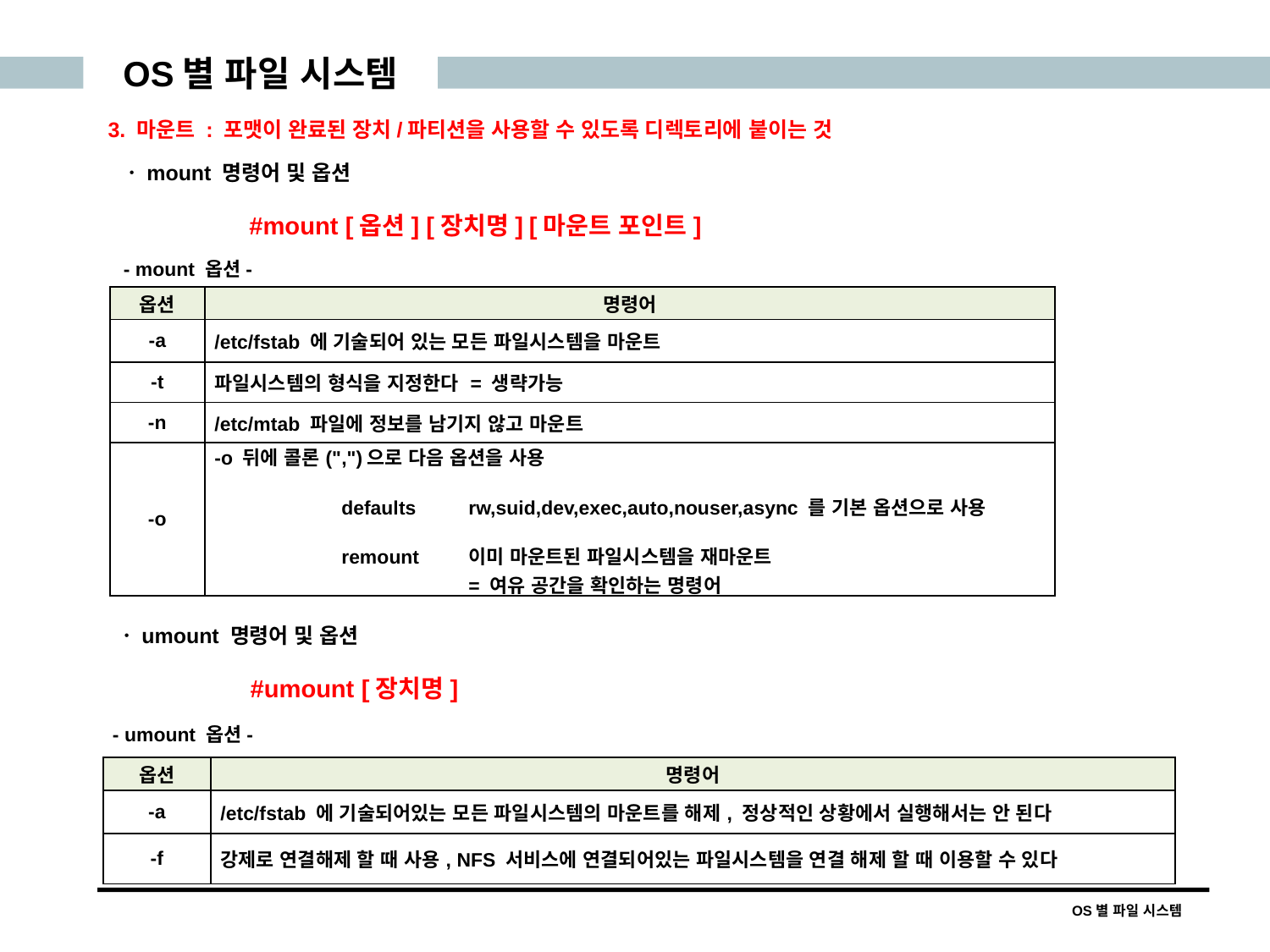

OS별 파일 시스템

3. 마운트 : 포맷이 완료된 장치/파티션을 사용할 수 있도록 디렉토리에 붙이는 것
ㆍmount 명령어 및 옵션

	#mount [옵션] [장치명] [마운트 포인트]
- mount 옵션-
| 옵션 | 명령어 |
| --- | --- |
| -a | /etc/fstab 에 기술되어 있는 모든 파일시스템을 마운트 |
| -t | 파일시스템의 형식을 지정한다 = 생략가능 |
| -n | /etc/mtab 파일에 정보를 남기지 않고 마운트 |
| -o | -o 뒤에 콜론(",")으로 다음 옵션을 사용 defaults rw,suid,dev,exec,auto,nouser,async 를 기본 옵션으로 사용 remount 이미 마운트된 파일시스템을 재마운트 = 여유 공간을 확인하는 명령어 |
ㆍumount 명령어 및 옵션

	 #umount [장치명]
- umount 옵션-
| 옵션 | 명령어 |
| --- | --- |
| -a | /etc/fstab 에 기술되어있는 모든 파일시스템의 마운트를 해제, 정상적인 상황에서 실행해서는 안 된다 |
| -f | 강제로 연결해제 할 때 사용, NFS 서비스에 연결되어있는 파일시스템을 연결 해제 할 때 이용할 수 있다 |

OS별 파일 시스템